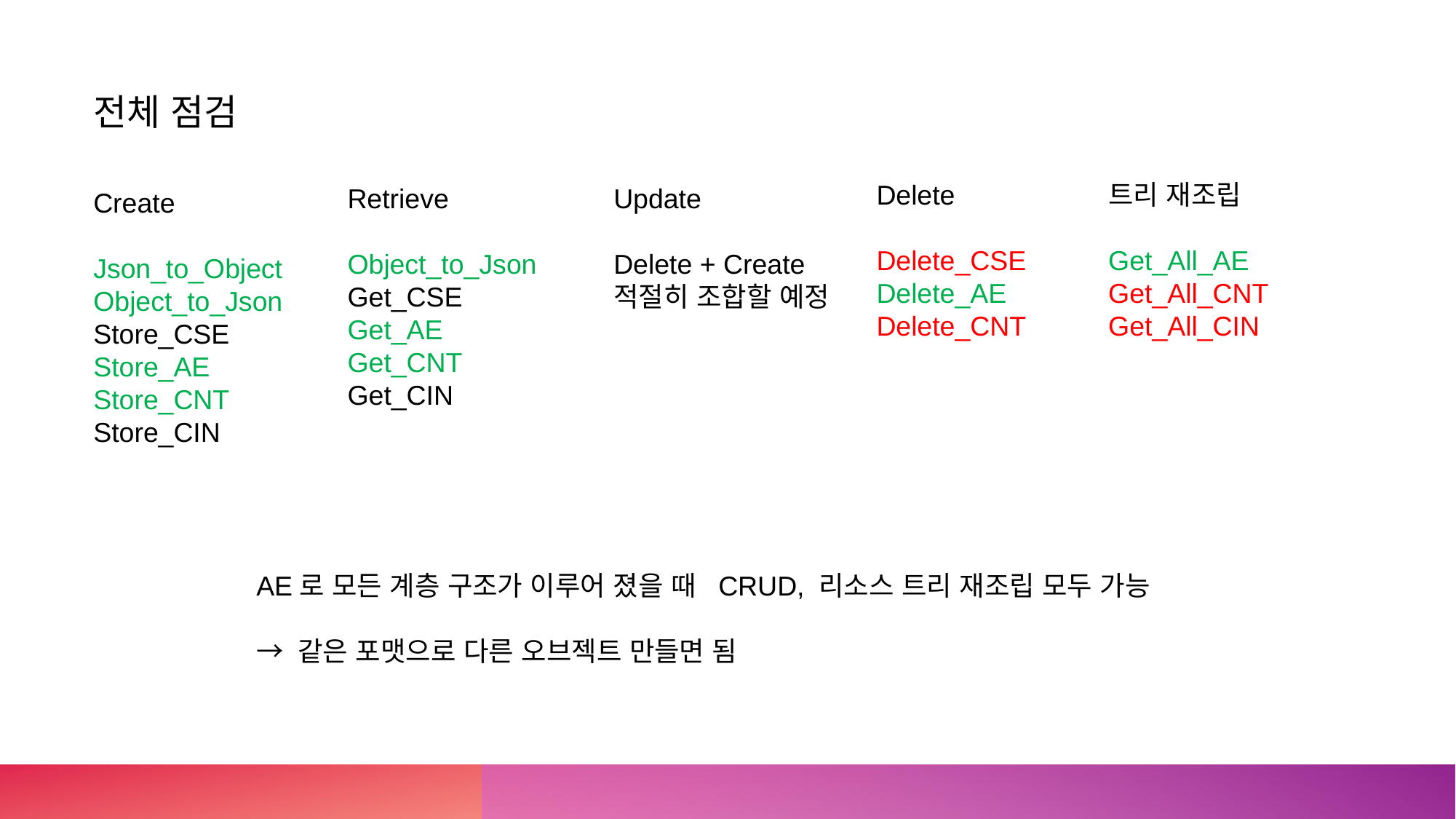

전체 점검
Delete

Delete_CSE
Delete_AE
Delete_CNT

트리 재조립

Get_All_AE
Get_All_CNT
Get_All_CIN
Retrieve

Object_to_Json
Get_CSE
Get_AE
Get_CNT
Get_CIN

Update

Delete + Create
적절히 조합할 예정

Create

Json_to_Object
Object_to_Json
Store_CSE
Store_AE
Store_CNT
Store_CIN

AE로 모든 계층 구조가 이루어 졌을 때  CRUD, 리소스 트리 재조립 모두 가능

→ 같은 포맷으로 다른 오브젝트 만들면 됨